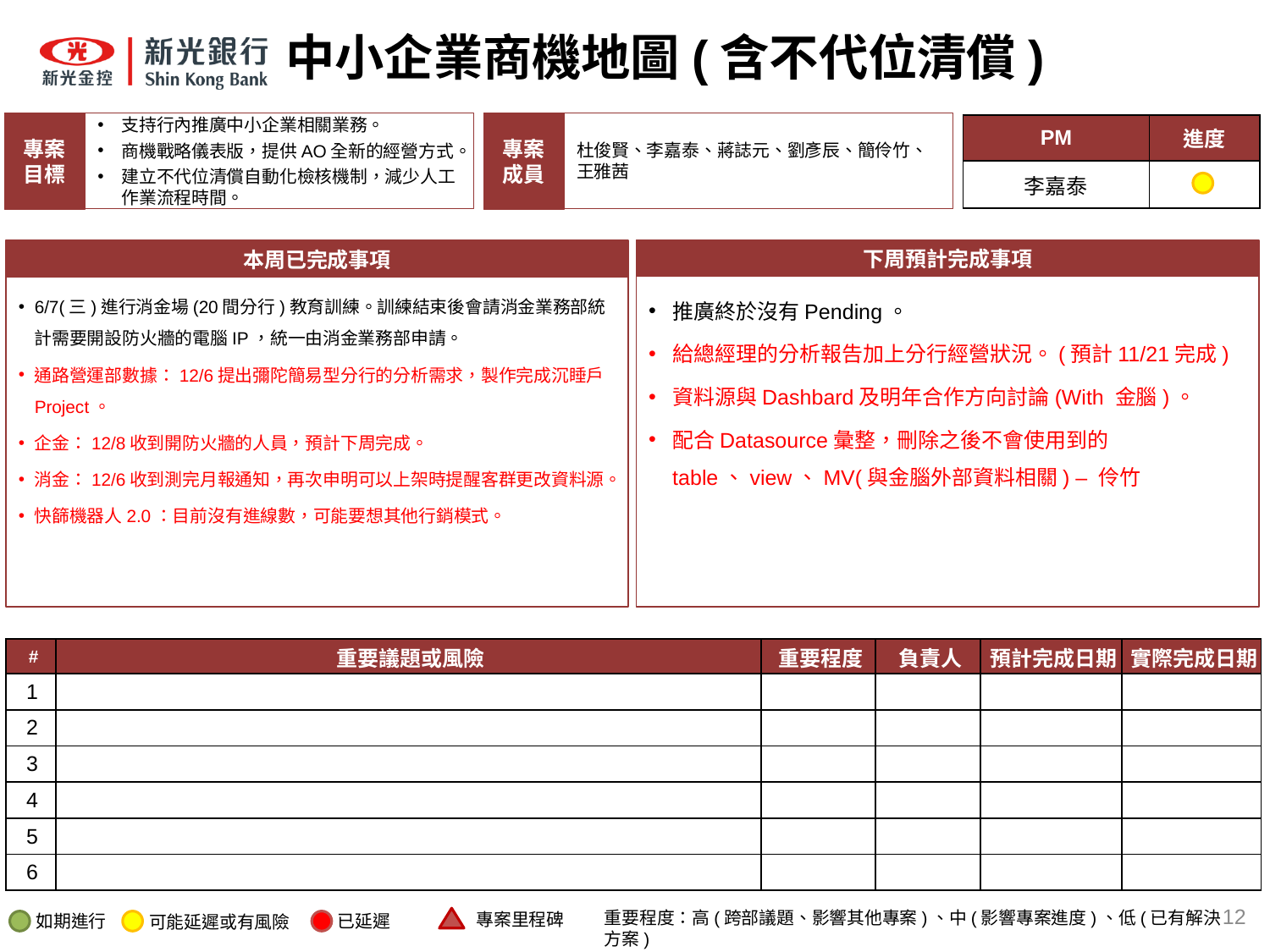

# 中小企業商機地圖(含不代位清償)
專案
成員
杜俊賢、李嘉泰、蔣誌元、劉彥辰、簡伶竹、王雅茜
專案
目標
支持行內推廣中小企業相關業務。
商機戰略儀表版，提供AO全新的經營方式。
建立不代位清償自動化檢核機制，減少人工作業流程時間。
| PM | 進度 |
| --- | --- |
| 李嘉泰 |  |

本周已完成事項
6/7(三)進行消金場(20間分行)教育訓練。訓練結束後會請消金業務部統計需要開設防火牆的電腦IP，統一由消金業務部申請。
通路營運部數據：12/6提出彌陀簡易型分行的分析需求，製作完成沉睡戶Project。
企金：12/8收到開防火牆的人員，預計下周完成。
消金：12/6收到測完月報通知，再次申明可以上架時提醒客群更改資料源。
快篩機器人2.0：目前沒有進線數，可能要想其他行銷模式。

下周預計完成事項
推廣終於沒有Pending。
給總經理的分析報告加上分行經營狀況。(預計11/21完成)
資料源與Dashbard及明年合作方向討論(With 金腦)。
配合Datasource彙整，刪除之後不會使用到的table、view、MV(與金腦外部資料相關) – 伶竹

| # | 重要議題或風險 | 重要程度 | 負責人 | 預計完成日期 | 實際完成日期 |
| --- | --- | --- | --- | --- | --- |
| 1 |  |  |  |  |  |
| 2 |  |  |  |  |  |
| 3 |  |  |  |  |  |
| 4 |  |  |  |  |  |
| 5 |  |  |  |  |  |
| 6 |  |  |  |  |  |
12
重要程度：高(跨部議題、影響其他專案)、中(影響專案進度)、低(已有解決方案)
專案里程碑

如期進行

已延遲

可能延遲或有風險